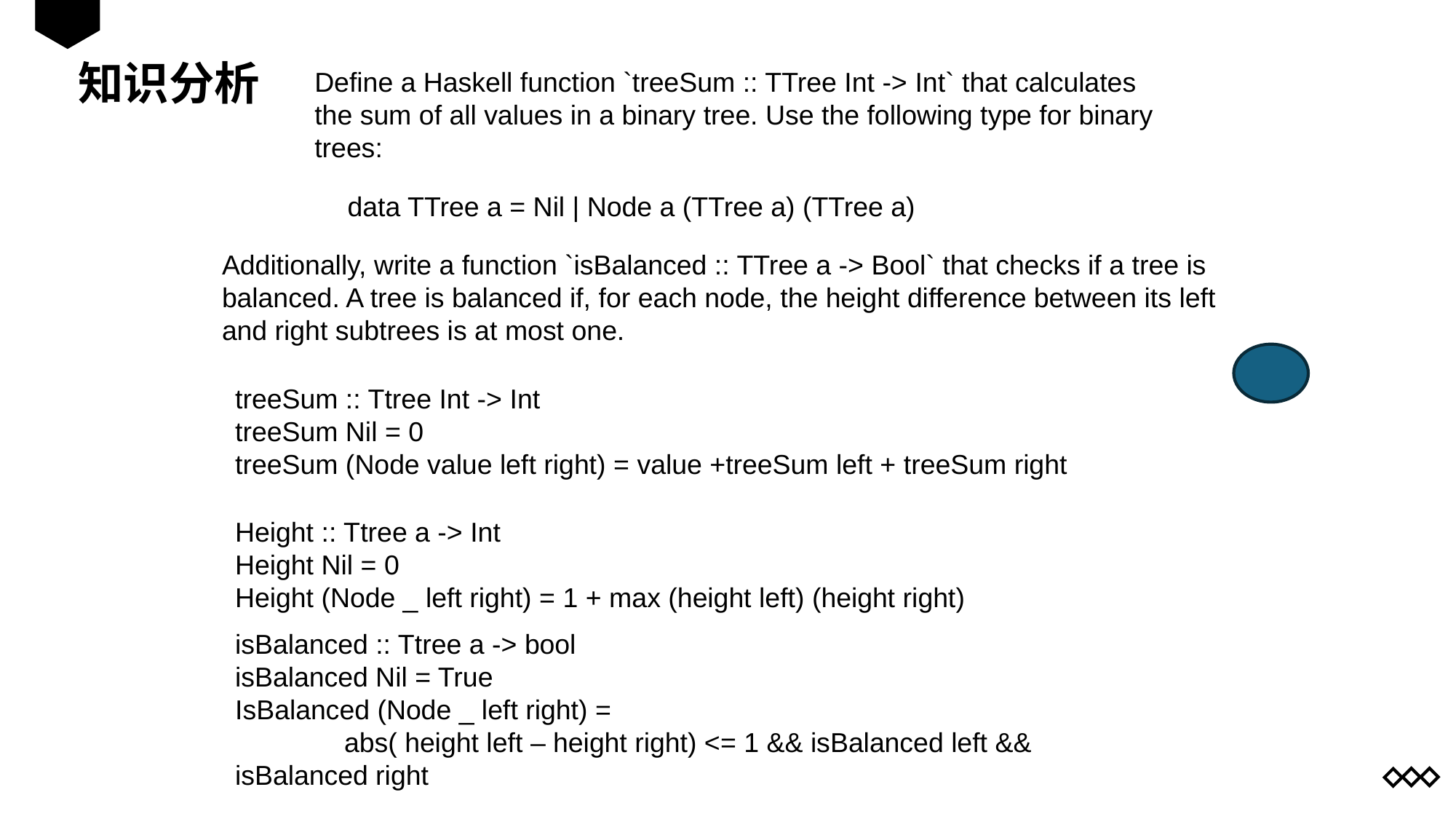

知识分析
Define a Haskell function `treeSum :: TTree Int -> Int` that calculates the sum of all values in a binary tree. Use the following type for binary trees:
data TTree a = Nil | Node a (TTree a) (TTree a)
Additionally, write a function `isBalanced :: TTree a -> Bool` that checks if a tree is balanced. A tree is balanced if, for each node, the height difference between its left and right subtrees is at most one.

treeSum :: Ttree Int -> Int
treeSum Nil = 0
treeSum (Node value left right) = value +treeSum left + treeSum right
Height :: Ttree a -> Int
Height Nil = 0
Height (Node _ left right) = 1 + max (height left) (height right)
isBalanced :: Ttree a -> bool
isBalanced Nil = True
IsBalanced (Node _ left right) =
	abs( height left – height right) <= 1 && isBalanced left && isBalanced right